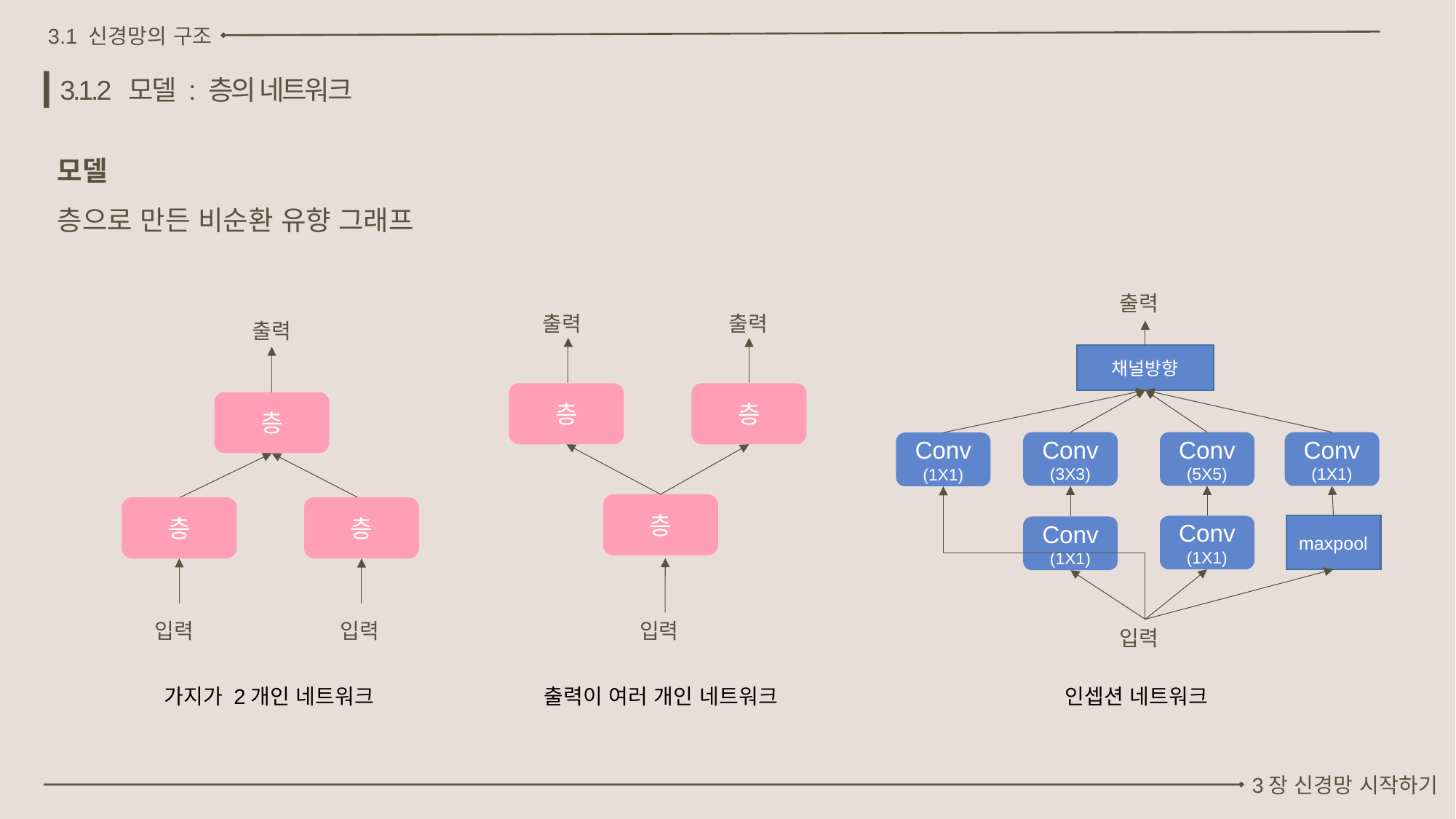

3.1 신경망의 구조
3.1.2  모델 : 층의 네트워크

모델
층으로 만든 비순환 유향 그래프
출력
출력
출력
층
층
층
입력
출력
층
층
층
입력
입력
채널방향
Conv
(3X3)
Conv
(5X5)
Conv
(1X1)
Conv
(1X1)
maxpool
Conv
(1X1)
Conv
(1X1)
입력
가지가 2개인 네트워크
출력이 여러 개인 네트워크
인셉션 네트워크
3장 신경망 시작하기